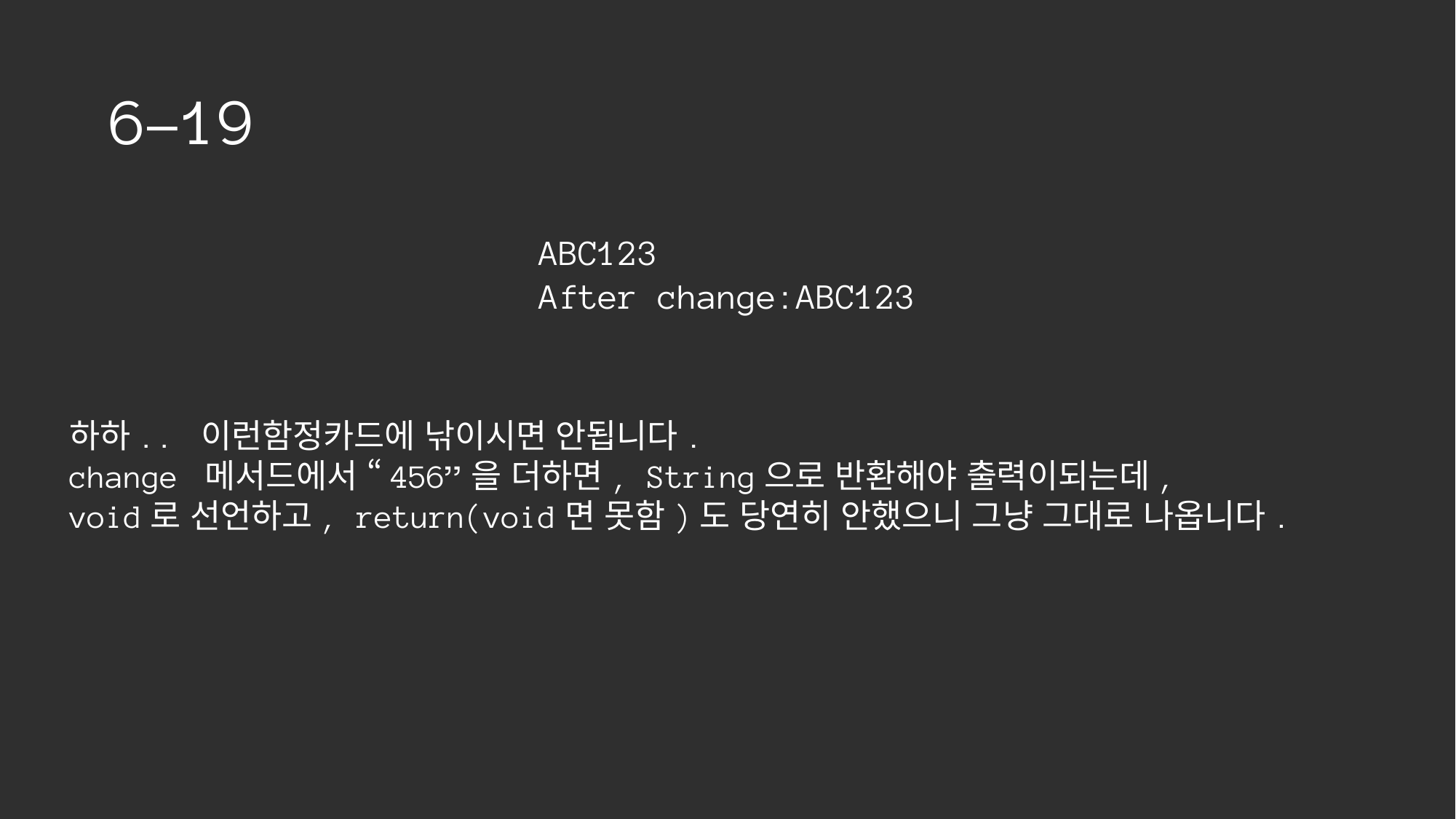

# 6-19
ABC123
After change:ABC123
하하.. 이런함정카드에 낚이시면 안됩니다.
change 메서드에서 “456”을 더하면, String으로 반환해야 출력이되는데,
void로 선언하고, return(void면 못함)도 당연히 안했으니 그냥 그대로 나옵니다.